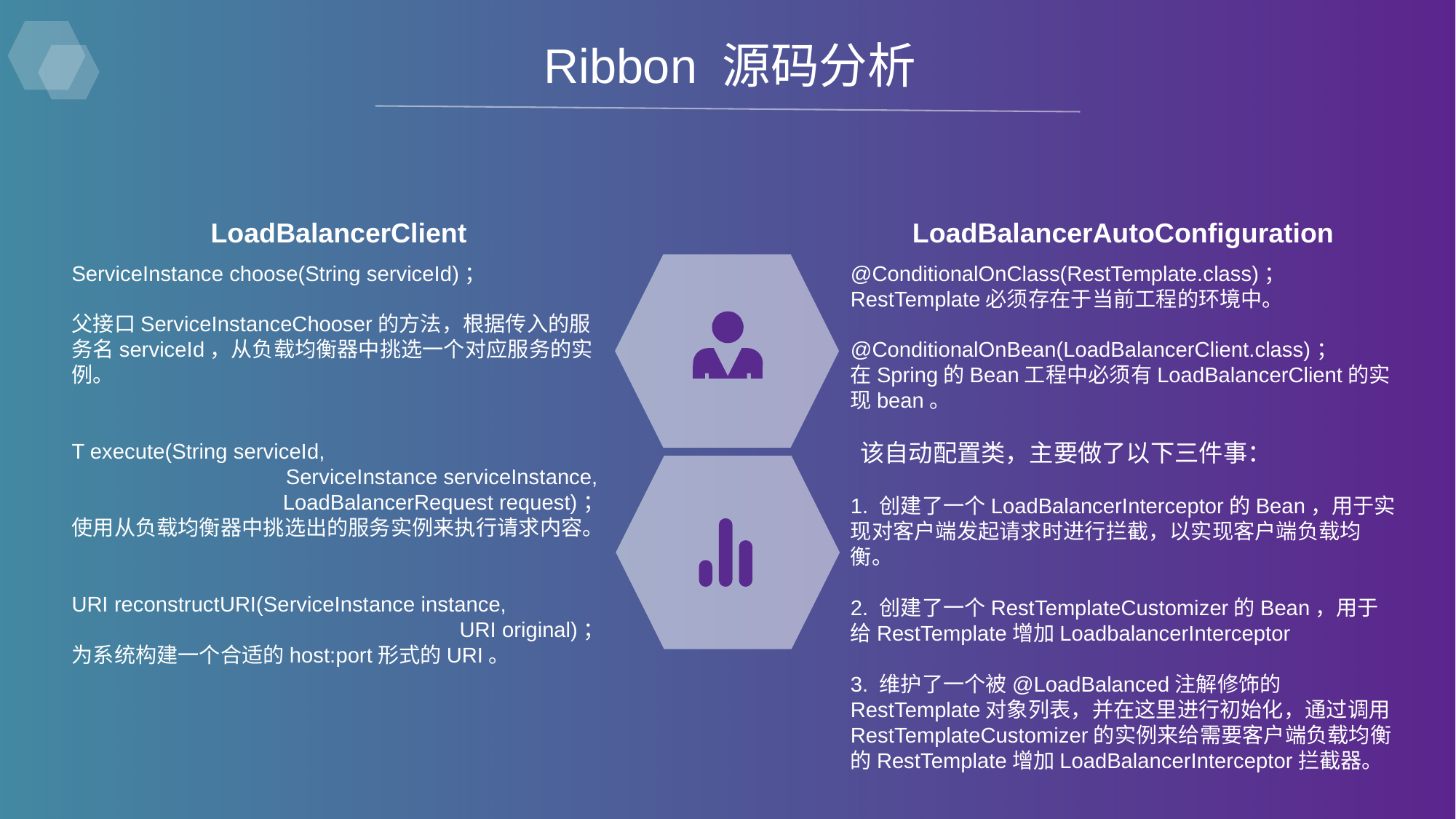

Ribbon 源码分析

LoadBalancerClient
ServiceInstance choose(String serviceId)；

父接口ServiceInstanceChooser的方法，根据传入的服务名serviceId，从负载均衡器中挑选一个对应服务的实例。

T execute(String serviceId,
ServiceInstance serviceInstance,
LoadBalancerRequest request)；
使用从负载均衡器中挑选出的服务实例来执行请求内容。

URI reconstructURI(ServiceInstance instance,
URI original)；
为系统构建一个合适的host:port形式的URI。

LoadBalancerAutoConfiguration
@ConditionalOnClass(RestTemplate.class)；
RestTemplate必须存在于当前工程的环境中。

@ConditionalOnBean(LoadBalancerClient.class)；
在Spring的Bean工程中必须有LoadBalancerClient的实现bean。

 该自动配置类，主要做了以下三件事：

1. 创建了一个LoadBalancerInterceptor的Bean，用于实现对客户端发起请求时进行拦截，以实现客户端负载均衡。

2. 创建了一个RestTemplateCustomizer的Bean，用于给RestTemplate增加LoadbalancerInterceptor

3. 维护了一个被@LoadBalanced注解修饰的RestTemplate对象列表，并在这里进行初始化，通过调用RestTemplateCustomizer的实例来给需要客户端负载均衡的RestTemplate增加LoadBalancerInterceptor拦截器。